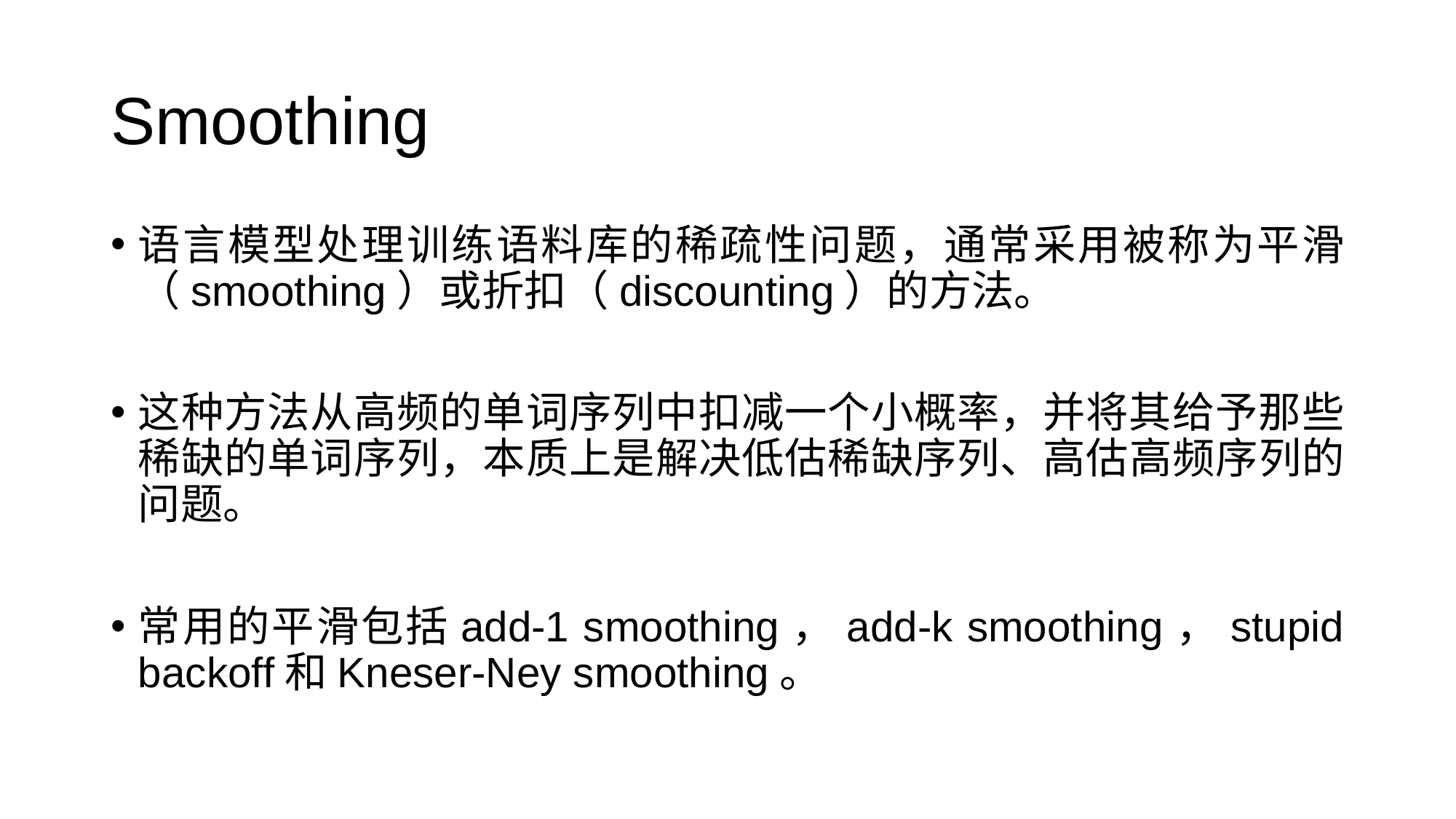

# Smoothing
语言模型处理训练语料库的稀疏性问题，通常采用被称为平滑（smoothing）或折扣（discounting）的方法。

这种方法从高频的单词序列中扣减一个小概率，并将其给予那些稀缺的单词序列，本质上是解决低估稀缺序列、高估高频序列的问题。

常用的平滑包括add-1 smoothing，add-k smoothing，stupid backoff和Kneser-Ney smoothing。